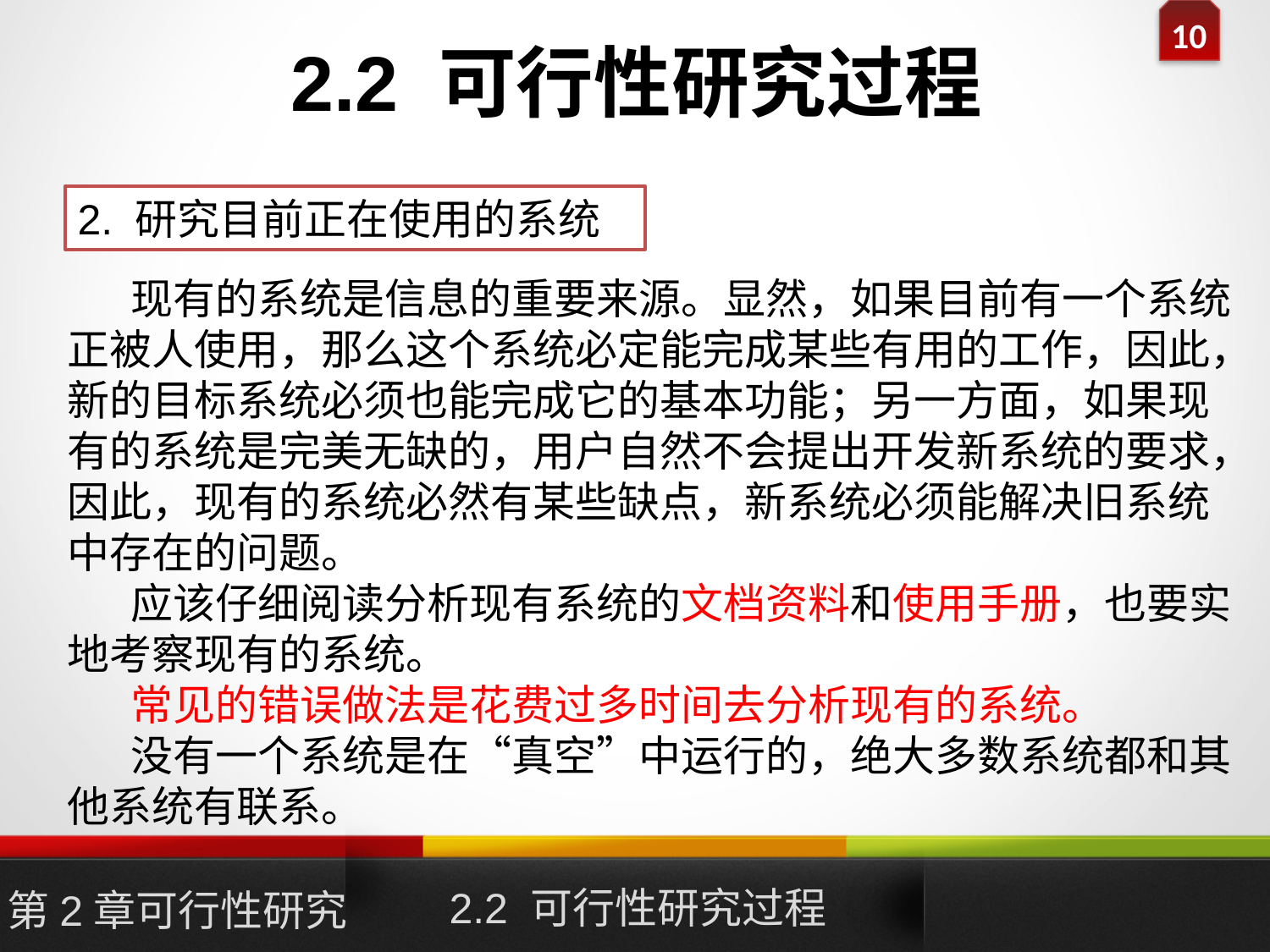

# 2.2 可行性研究过程
2. 研究目前正在使用的系统
现有的系统是信息的重要来源。显然，如果目前有一个系统正被人使用，那么这个系统必定能完成某些有用的工作，因此，新的目标系统必须也能完成它的基本功能；另一方面，如果现有的系统是完美无缺的，用户自然不会提出开发新系统的要求，因此，现有的系统必然有某些缺点，新系统必须能解决旧系统中存在的问题。
应该仔细阅读分析现有系统的文档资料和使用手册，也要实地考察现有的系统。
常见的错误做法是花费过多时间去分析现有的系统。
没有一个系统是在“真空”中运行的，绝大多数系统都和其他系统有联系。
2.2 可行性研究过程
第2章可行性研究